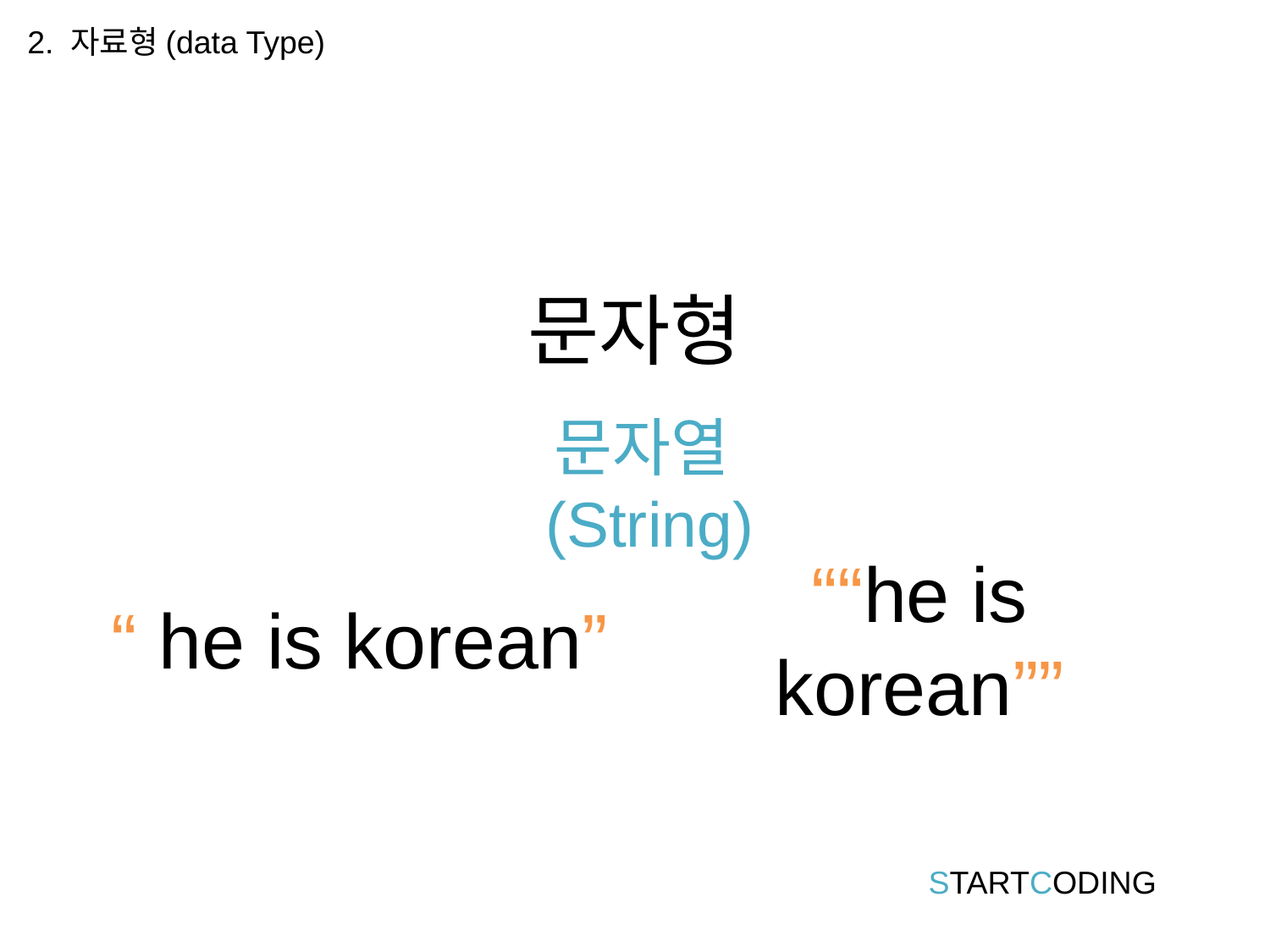

2. 자료형(data Type)
# 문자형

문자열(String)
“ he is korean”
““he is korean””
STARTCODING